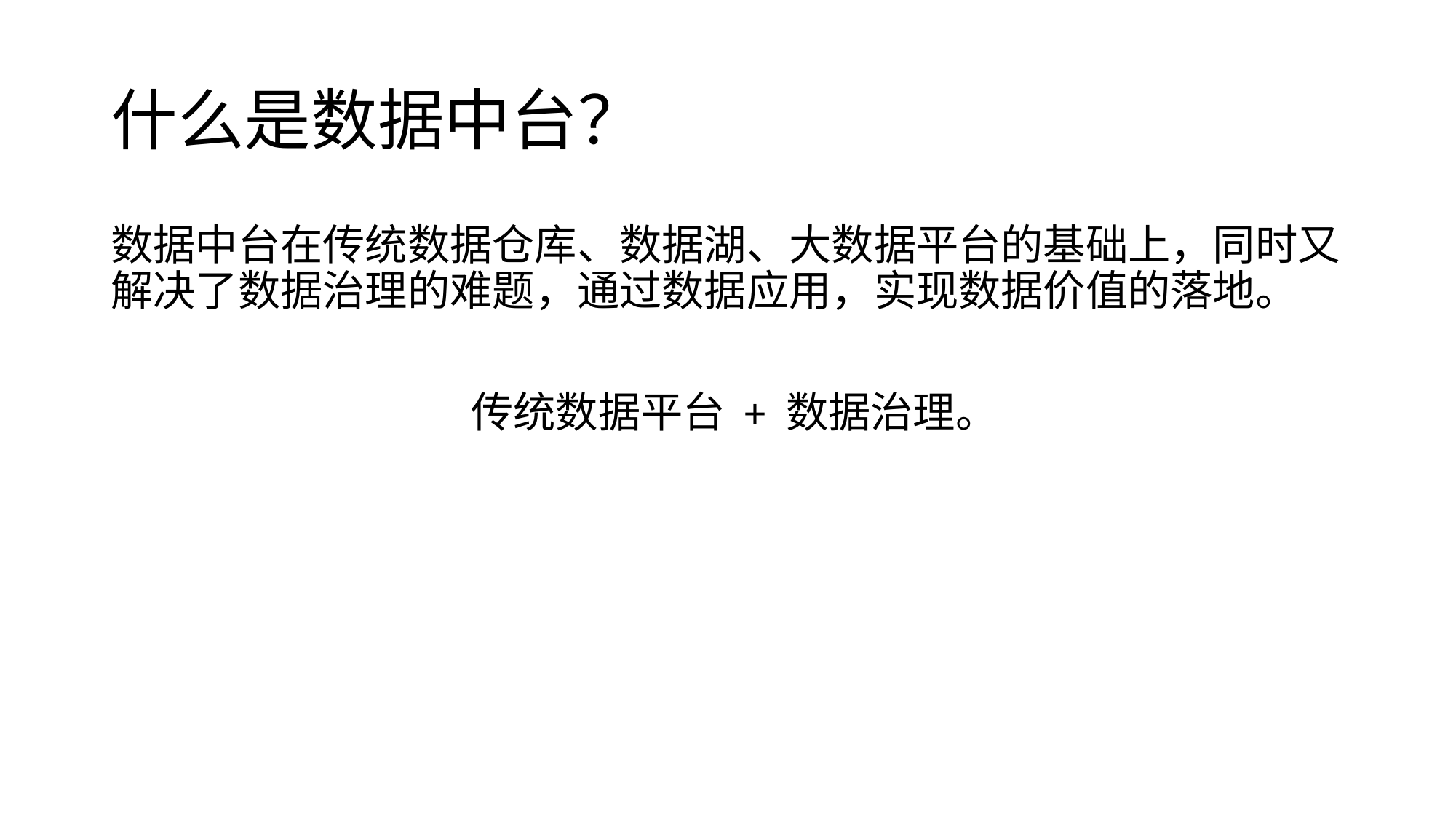

# 什么是数据中台？
数据中台在传统数据仓库、数据湖、大数据平台的基础上，同时又解决了数据治理的难题，通过数据应用，实现数据价值的落地。

                                     传统数据平台 + 数据治理。